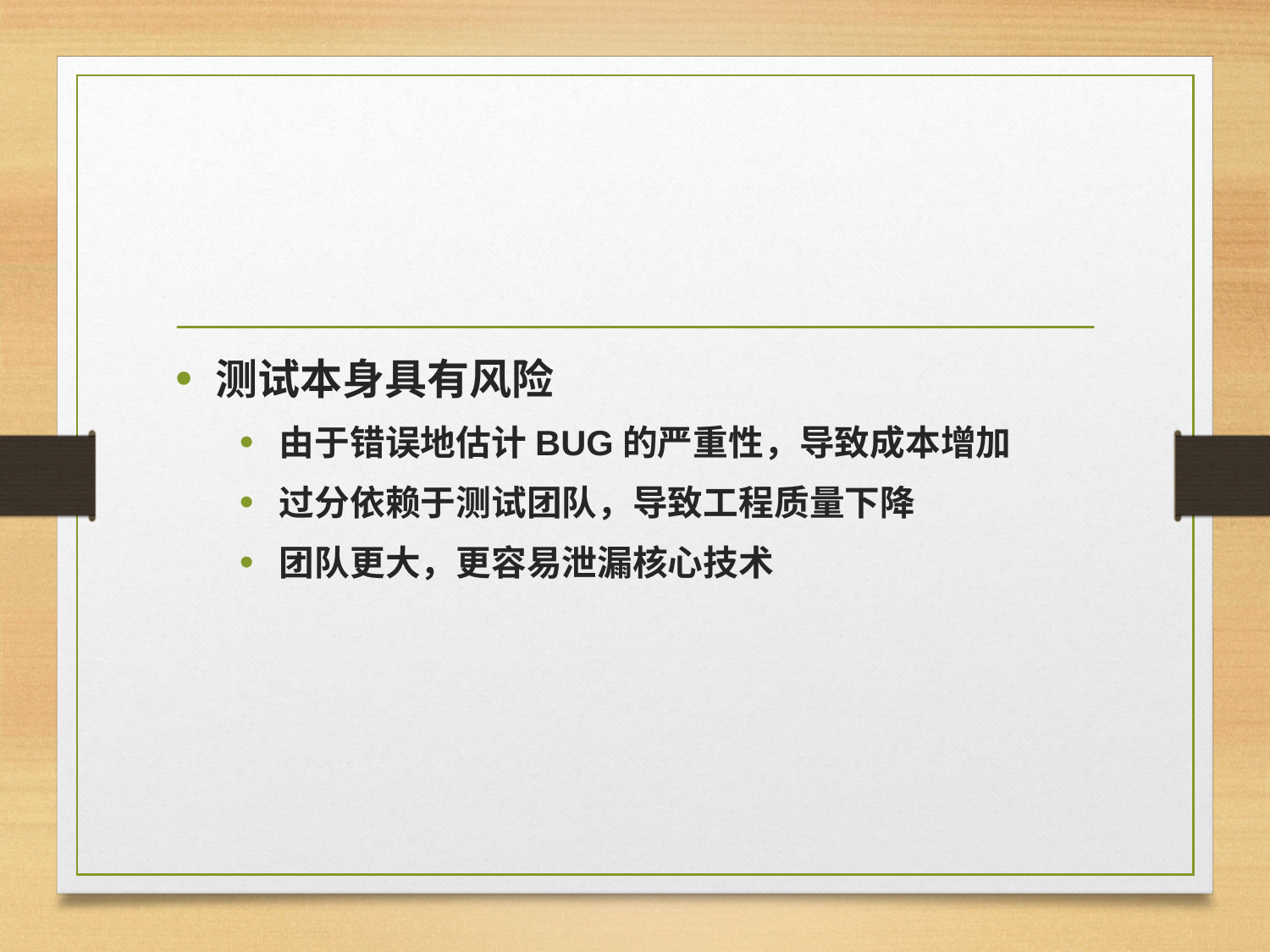

测试本身具有风险
由于错误地估计BUG的严重性，导致成本增加
过分依赖于测试团队，导致工程质量下降
团队更大，更容易泄漏核心技术